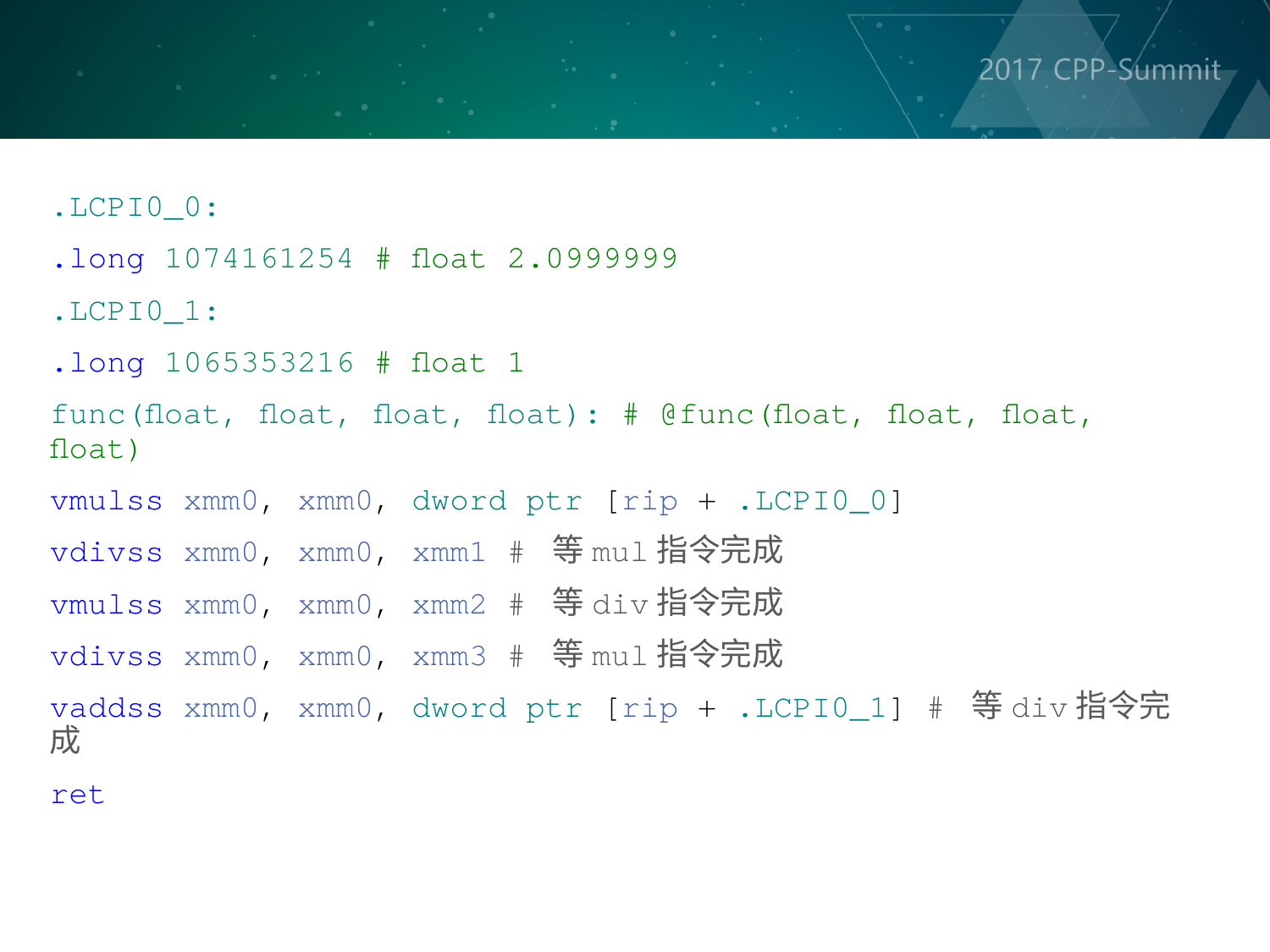

.LCPI0_0:
.long 1074161254 # float 2.0999999
.LCPI0_1:
.long 1065353216 # float 1
func(float, float, float, float): # @func(float, float, float, float)
vmulss xmm0, xmm0, dword ptr [rip + .LCPI0_0]
vdivss xmm0, xmm0, xmm1 # 等mul指令完成
vmulss xmm0, xmm0, xmm2 # 等div指令完成
vdivss xmm0, xmm0, xmm3 # 等mul指令完成
vaddss xmm0, xmm0, dword ptr [rip + .LCPI0_1] # 等div指令完成
ret